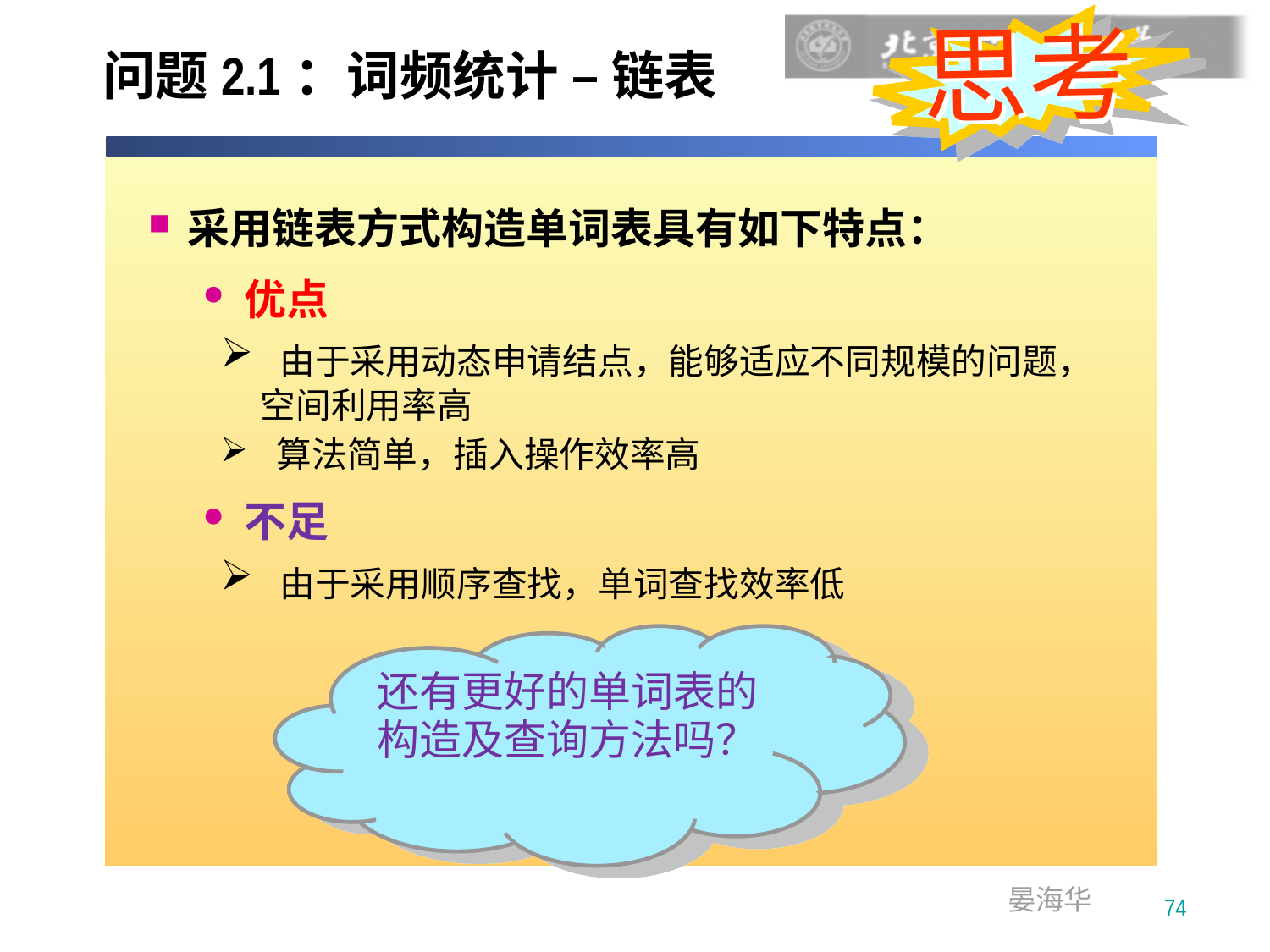

思考

# 问题2.1：词频统计 – 链表
采用链表方式构造单词表具有如下特点：
优点
 由于采用动态申请结点，能够适应不同规模的问题，空间利用率高
 算法简单，插入操作效率高
不足
 由于采用顺序查找，单词查找效率低

还有更好的单词表的构造及查询方法吗？
74